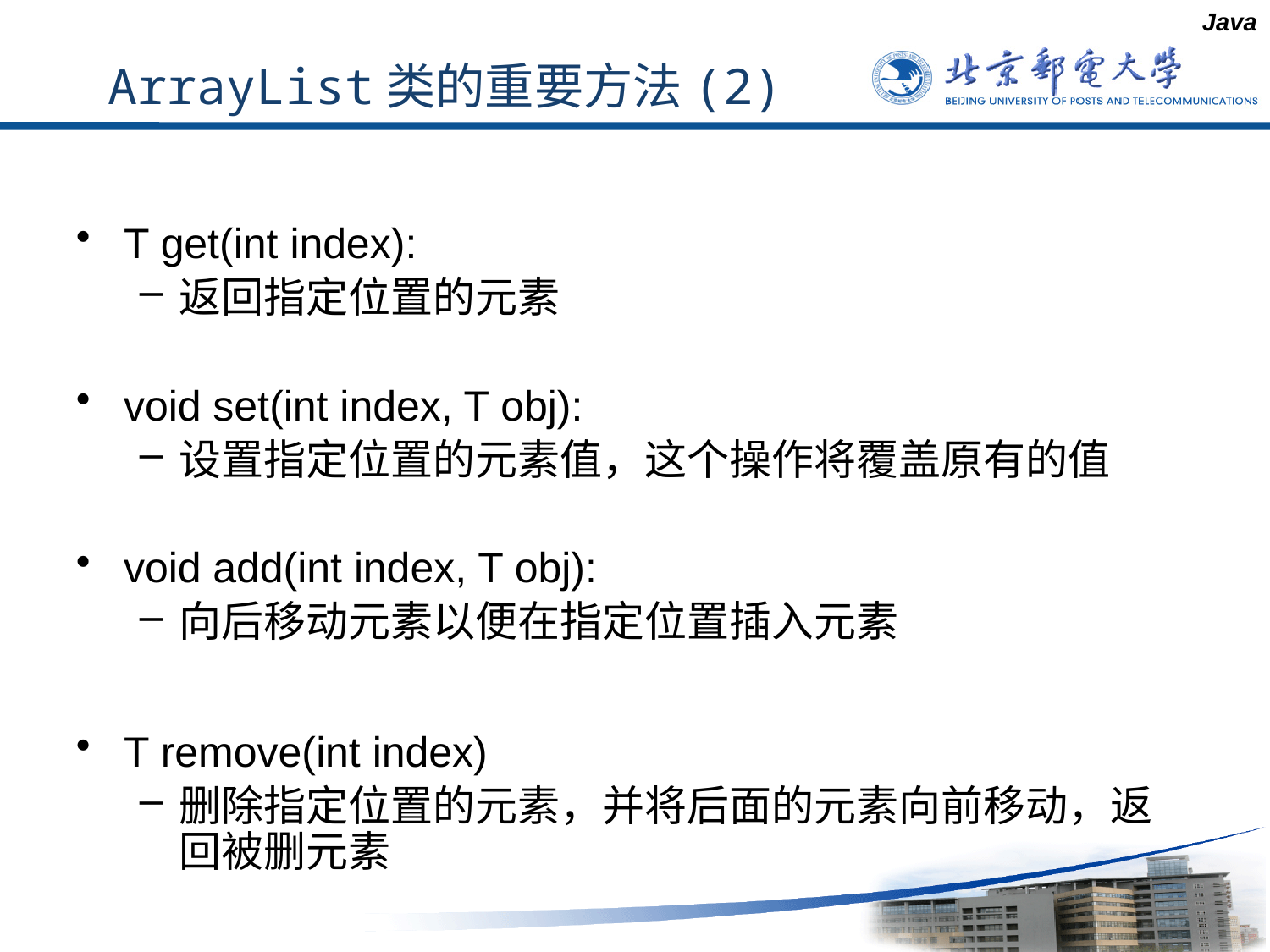

Java
# ArrayList类的重要方法(2)

T get(int index):
返回指定位置的元素

void set(int index, T obj):
设置指定位置的元素值，这个操作将覆盖原有的值

void add(int index, T obj):
向后移动元素以便在指定位置插入元素

T remove(int index)
删除指定位置的元素，并将后面的元素向前移动，返回被删元素